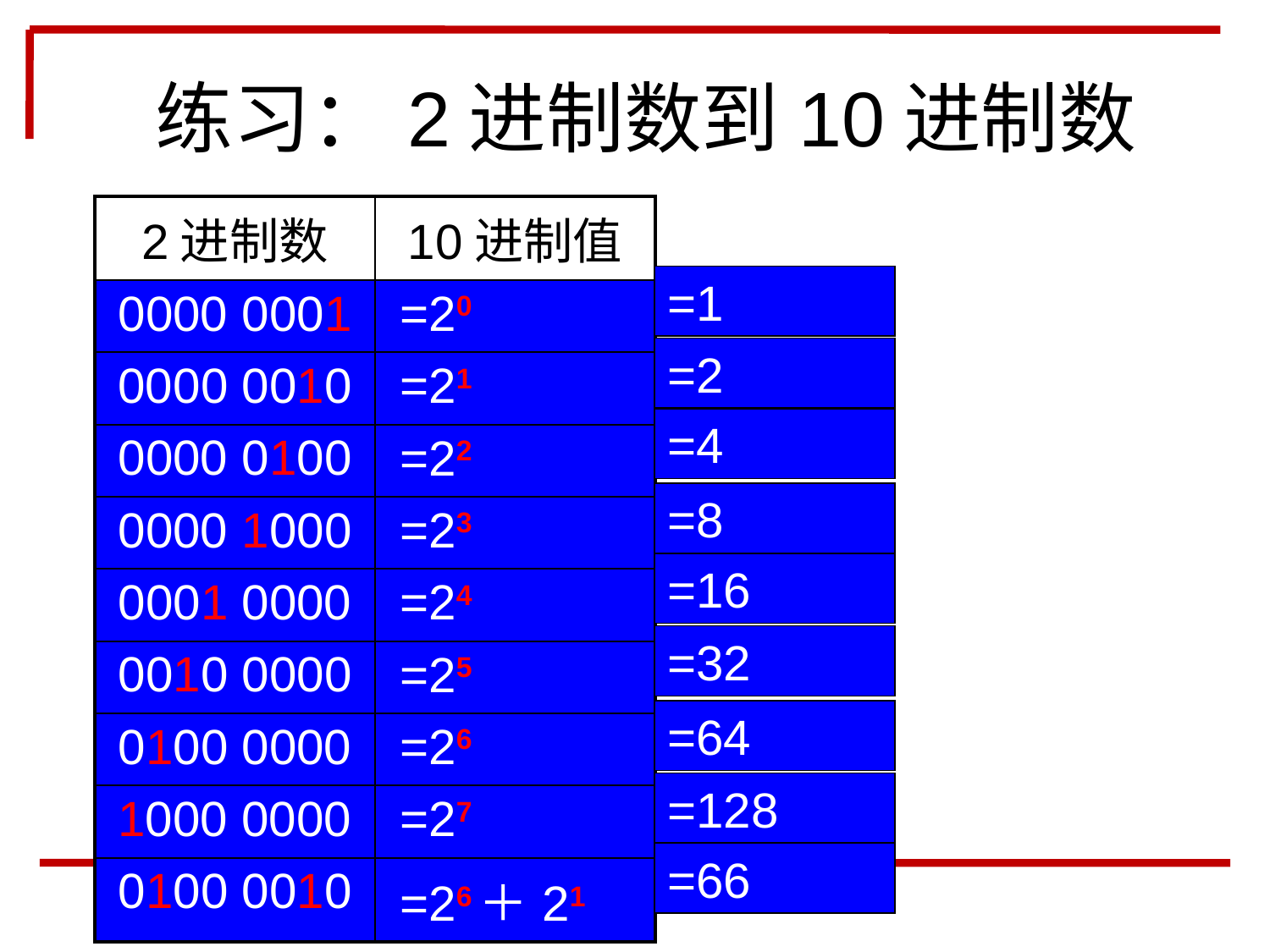

练习：2进制数到10进制数
| 2进制数 | 10进制值 |
| --- | --- |
| 0000 0001 | =20 |
| 0000 0010 | =21 |
| 0000 0100 | =22 |
| 0000 1000 | =23 |
| 0001 0000 | =24 |
| 0010 0000 | =25 |
| 0100 0000 | =26 |
| 1000 0000 | =27 |
| 0100 0010 | =26＋21 |
=?
=1
=?
=2
=?
=4
=?
=8
=?
=16
=?
=32
=?
=64
=?
=128
=?
=66